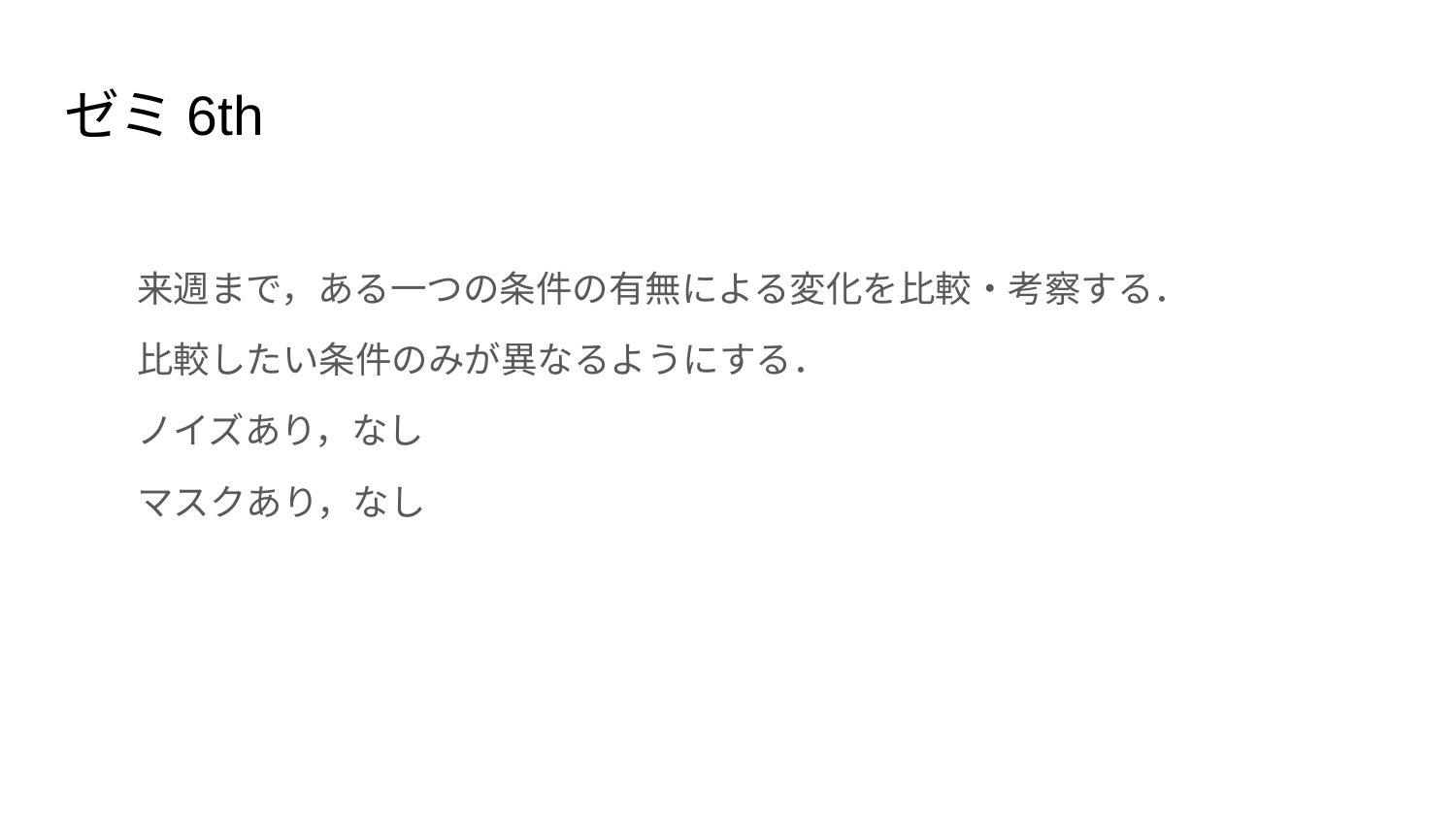

# ゼミ6th

来週まで，ある一つの条件の有無による変化を比較・考察する．
比較したい条件のみが異なるようにする．
ノイズあり，なし
マスクあり，なし